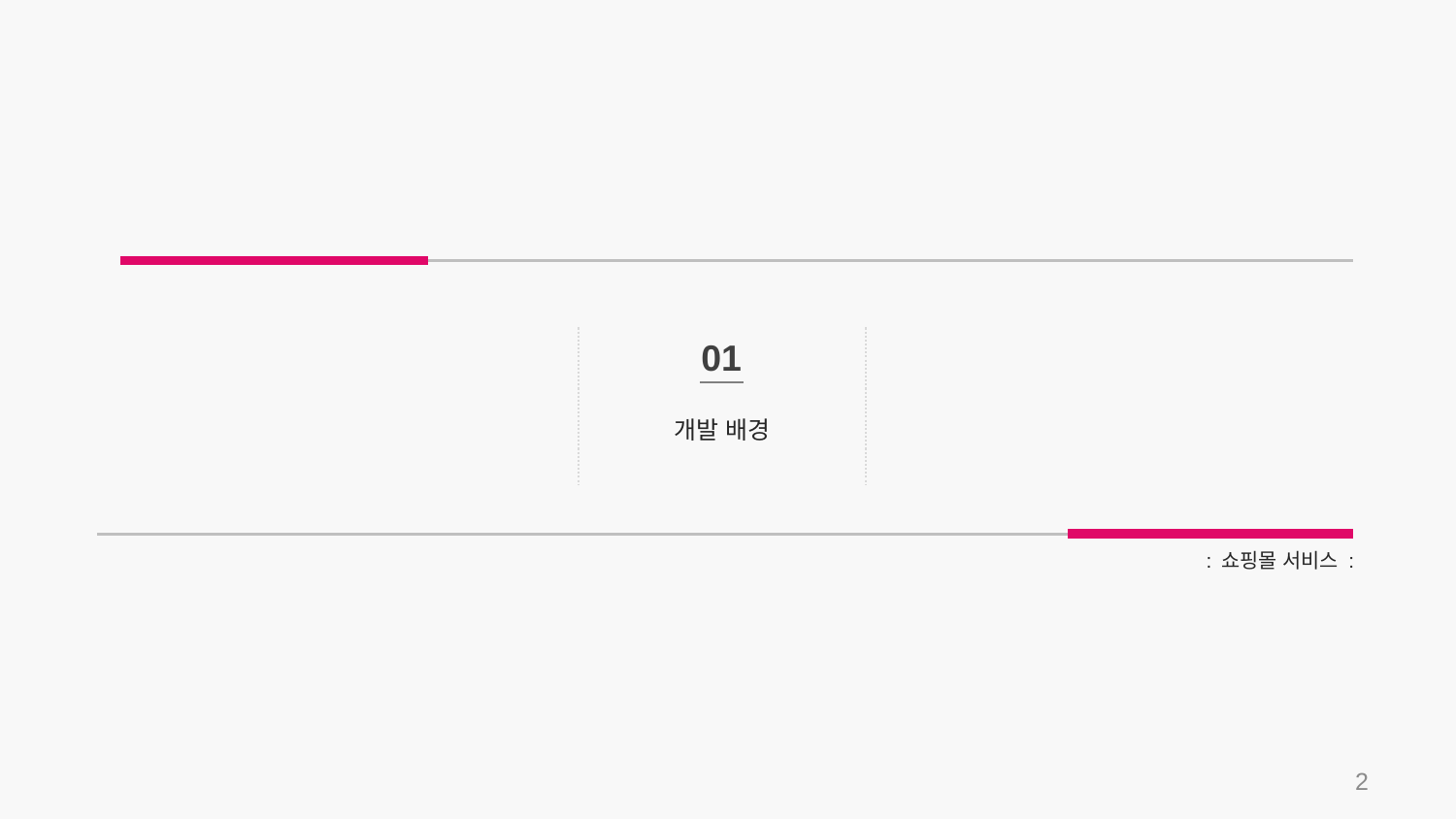

01
개발 배경
: 쇼핑몰 서비스 :
2